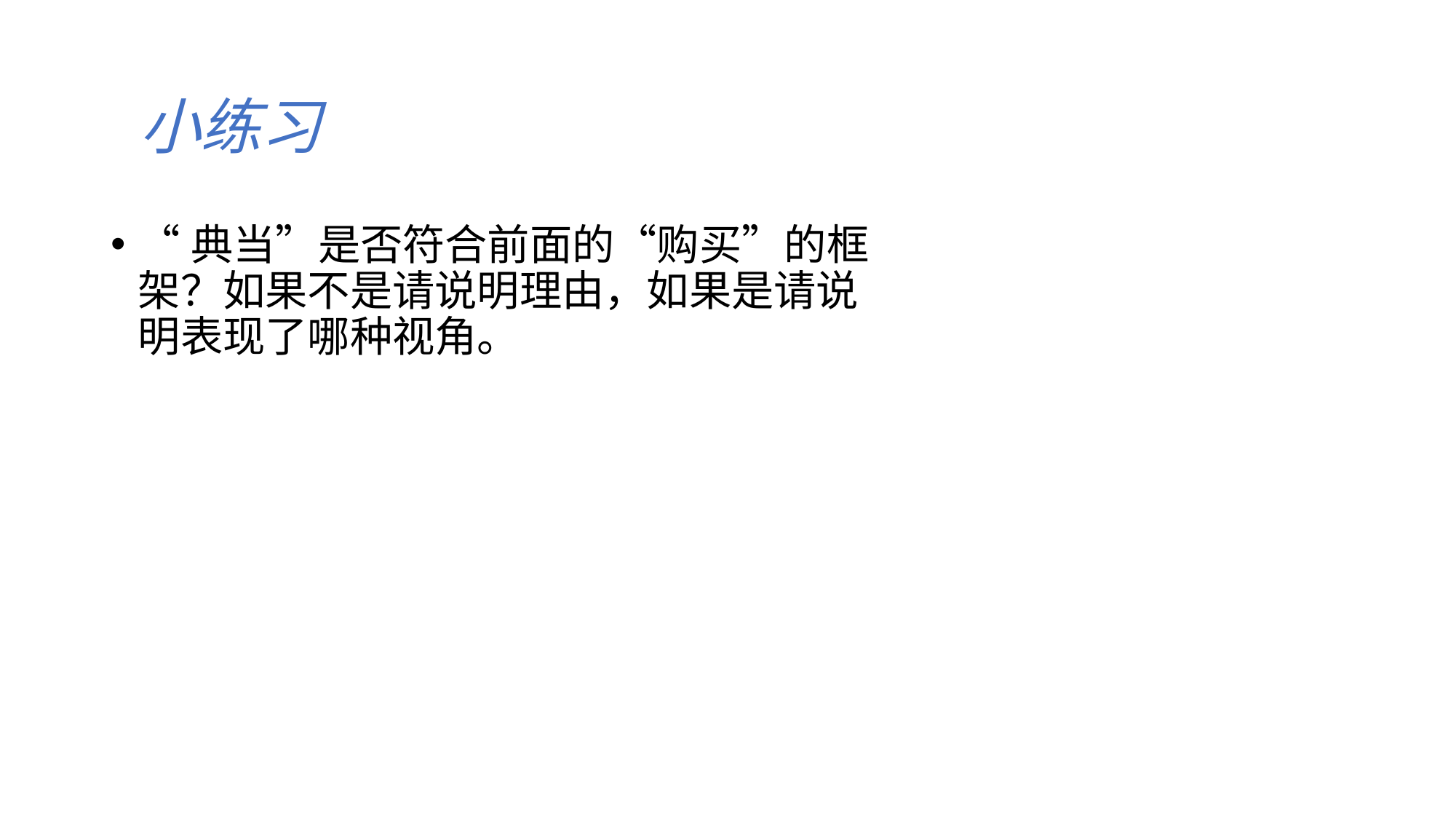

小练习
“典当”是否符合前面的“购买”的框架？如果不是请说明理由，如果是请说明表现了哪种视角。